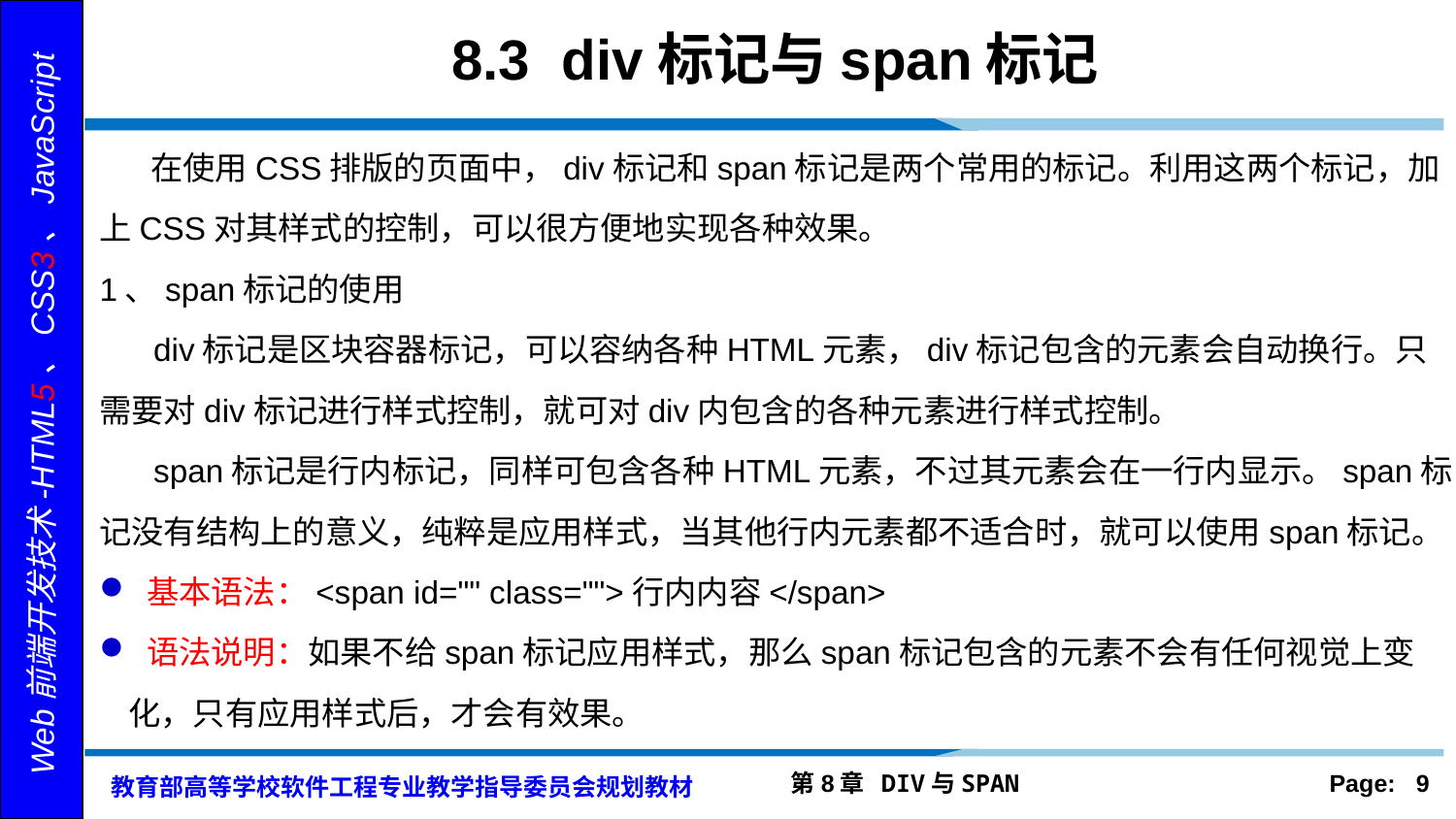

# 8.3  div标记与span标记
      在使用CSS排版的页面中，div标记和span标记是两个常用的标记。利用这两个标记，加上CSS对其样式的控制，可以很方便地实现各种效果。
1、span标记的使用
      div标记是区块容器标记，可以容纳各种HTML元素，div标记包含的元素会自动换行。只需要对div标记进行样式控制，就可对div内包含的各种元素进行样式控制。
      span标记是行内标记，同样可包含各种HTML元素，不过其元素会在一行内显示。span标记没有结构上的意义，纯粹是应用样式，当其他行内元素都不适合时，就可以使用span标记。
 基本语法：<span id="" class="">行内内容</span>
 语法说明：如果不给span标记应用样式，那么span标记包含的元素不会有任何视觉上变化，只有应用样式后，才会有效果。